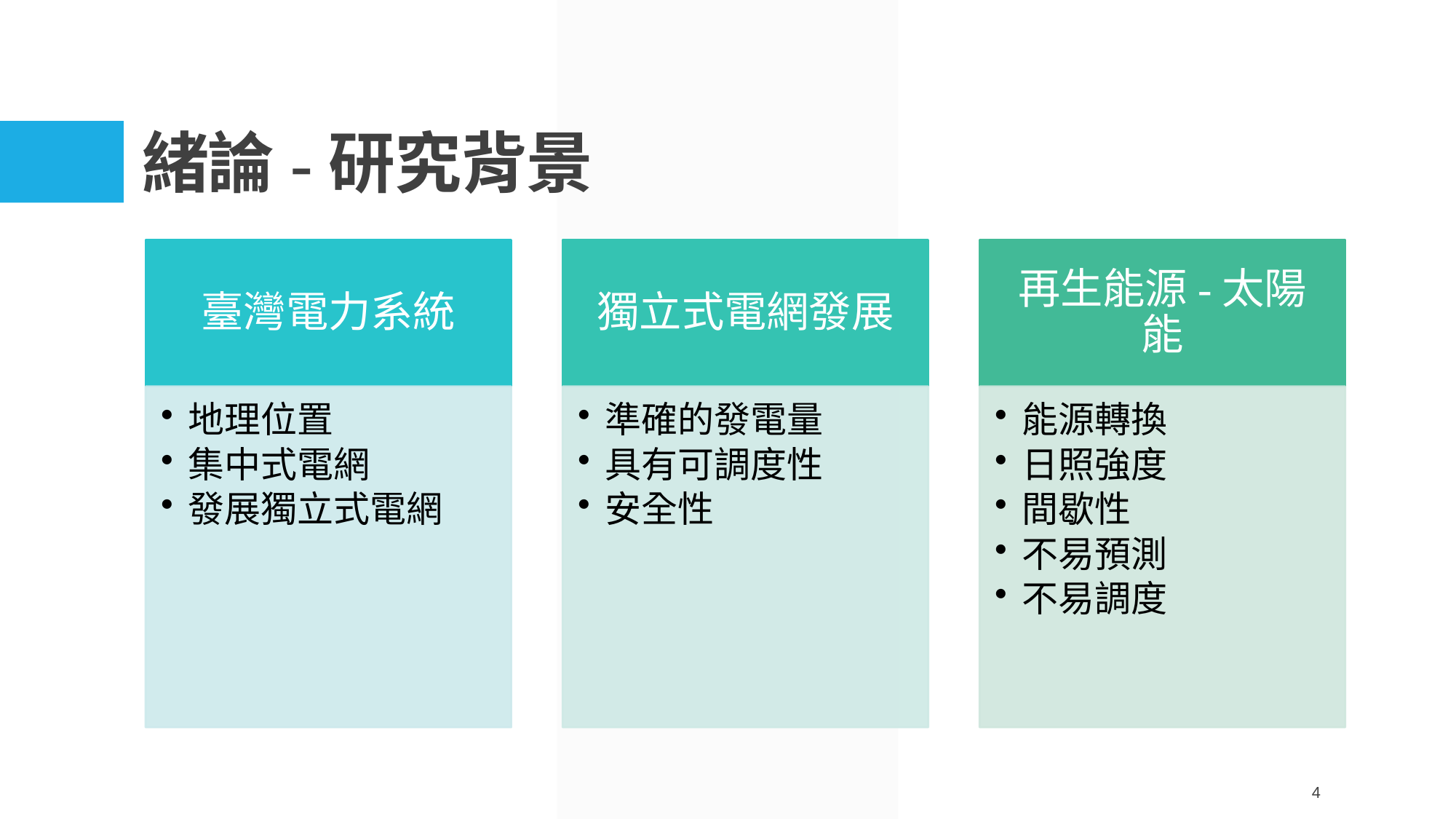

# 緒論-研究背景
臺灣電力系統
地理位置
集中式電網
發展獨立式電網
獨立式電網發展
準確的發電量
具有可調度性
安全性
再生能源-太陽能
能源轉換
日照強度
間歇性
不易預測
不易調度
4